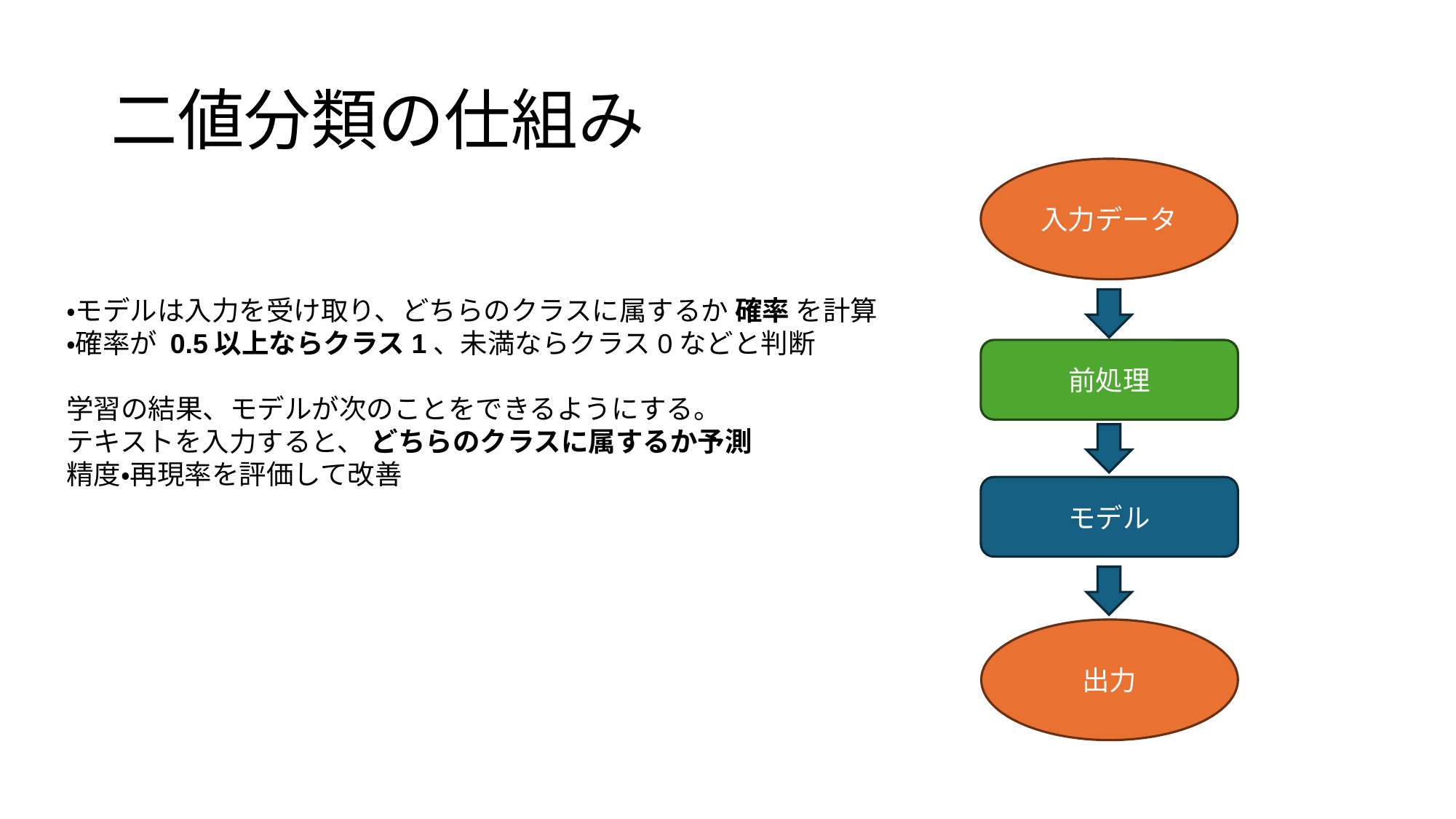

# 二値分類の仕組み
入力データ
・モデルは入力を受け取り、どちらのクラスに属するか 確率 を計算
・確率が 0.5以上ならクラス1、未満ならクラス0などと判断

学習の結果、モデルが次のことをできるようにする。
テキストを入力すると、 どちらのクラスに属するか予測
精度・再現率を評価して改善

前処理

モデル

出力